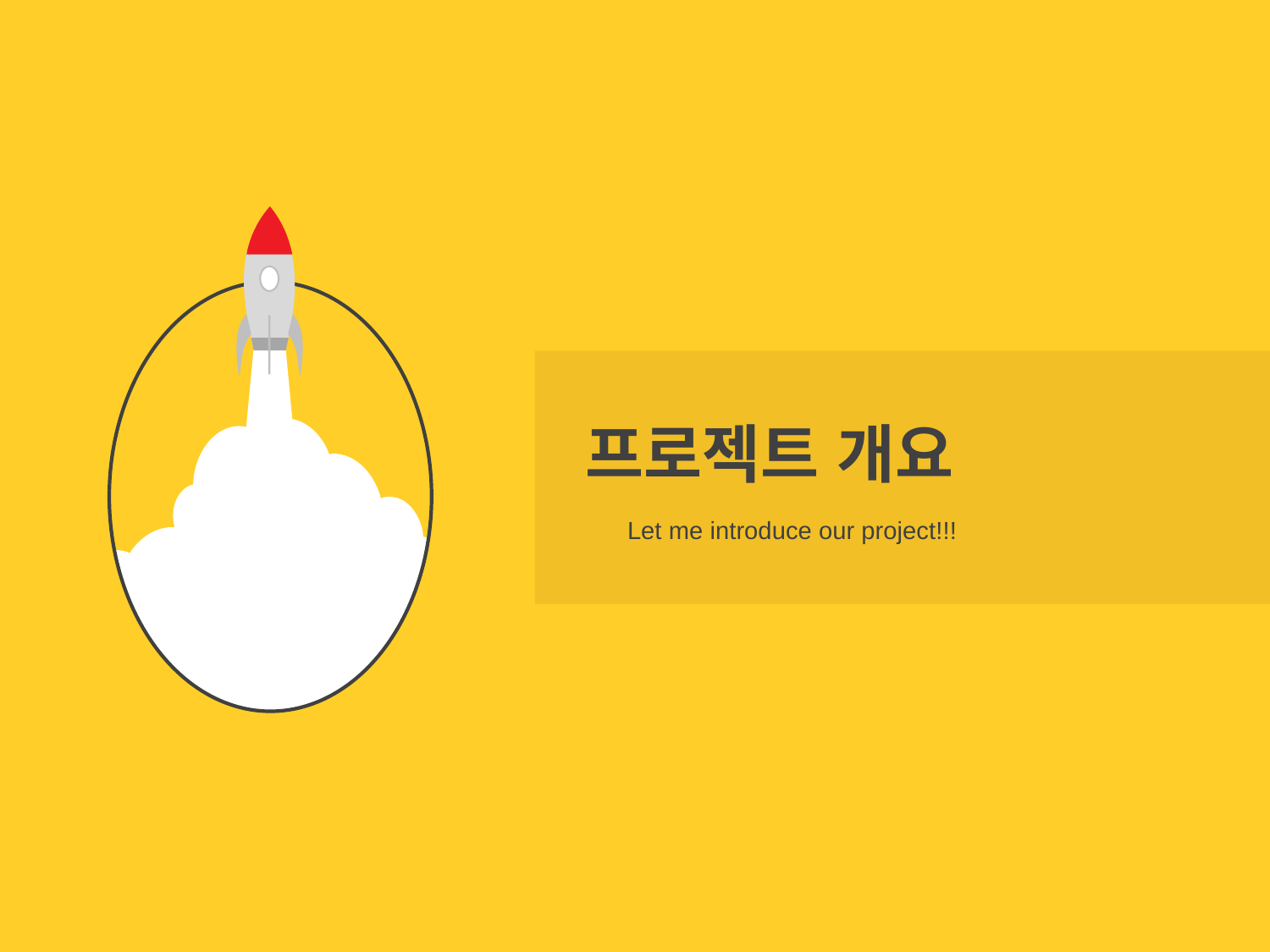

프로젝트 개요
Let me introduce our project!!!